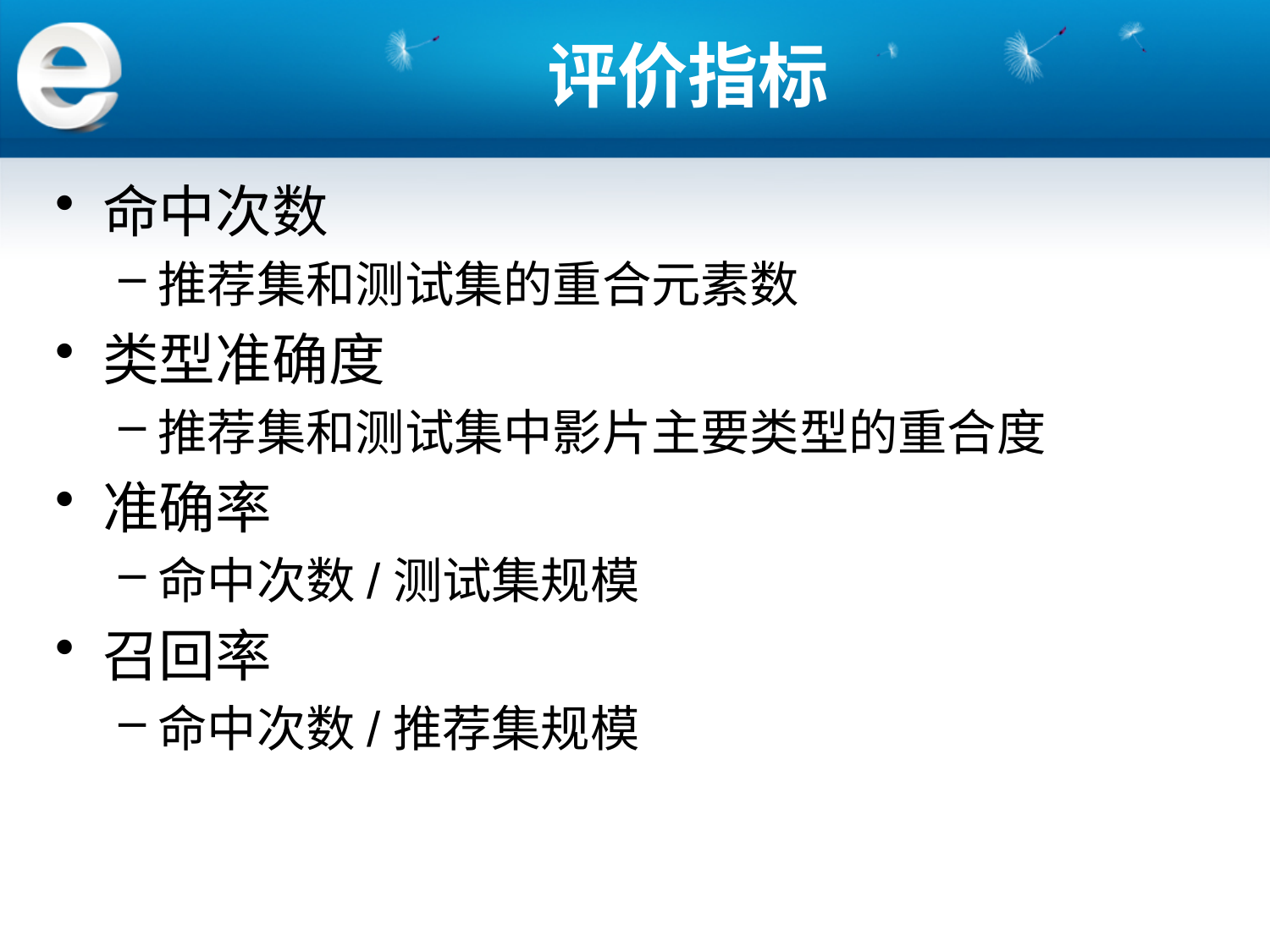

# 评价指标
命中次数
推荐集和测试集的重合元素数
类型准确度
推荐集和测试集中影片主要类型的重合度
准确率
命中次数/测试集规模
召回率
命中次数/推荐集规模